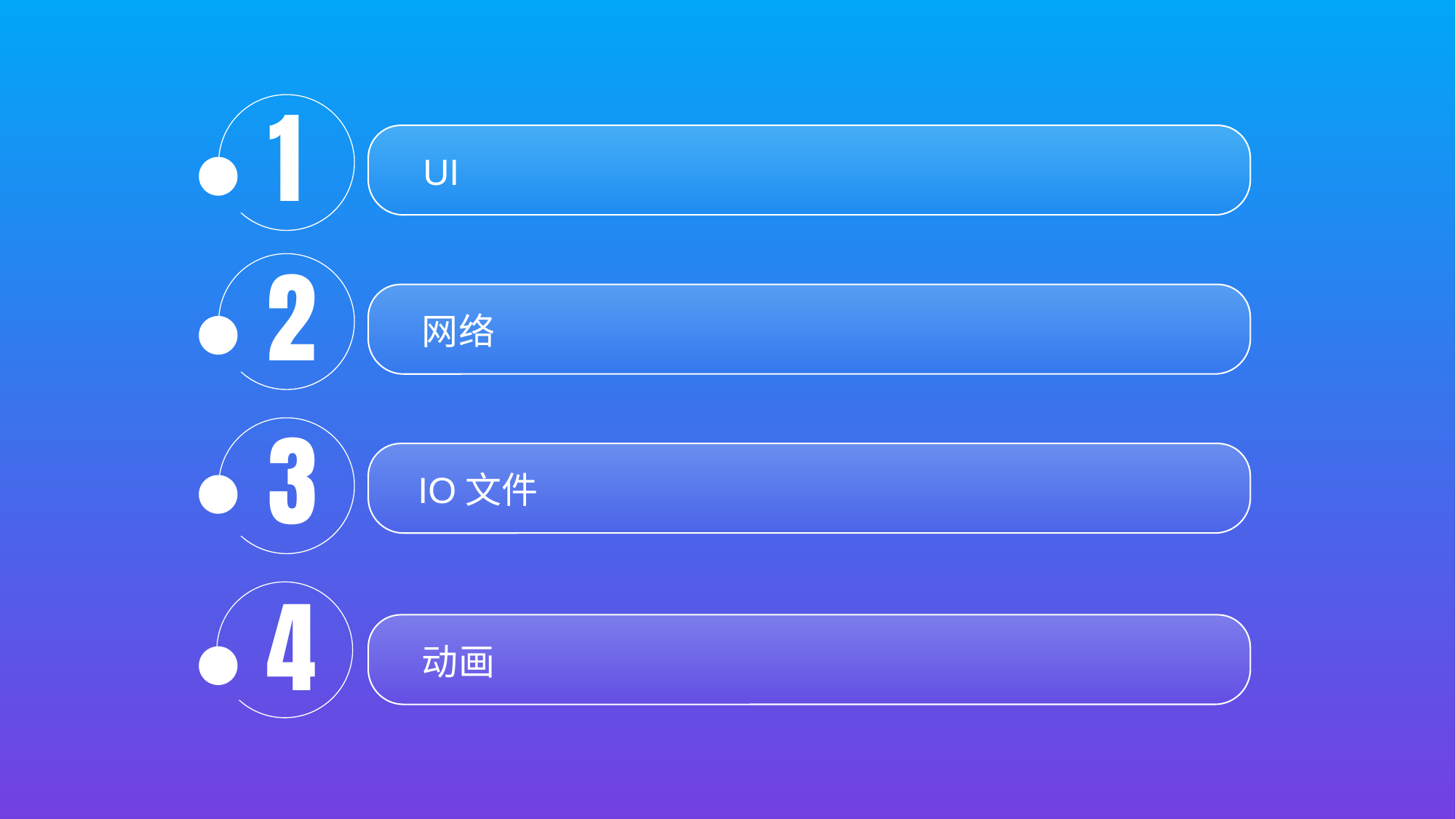

1

UI

2

网络

3

IO文件

4

动画